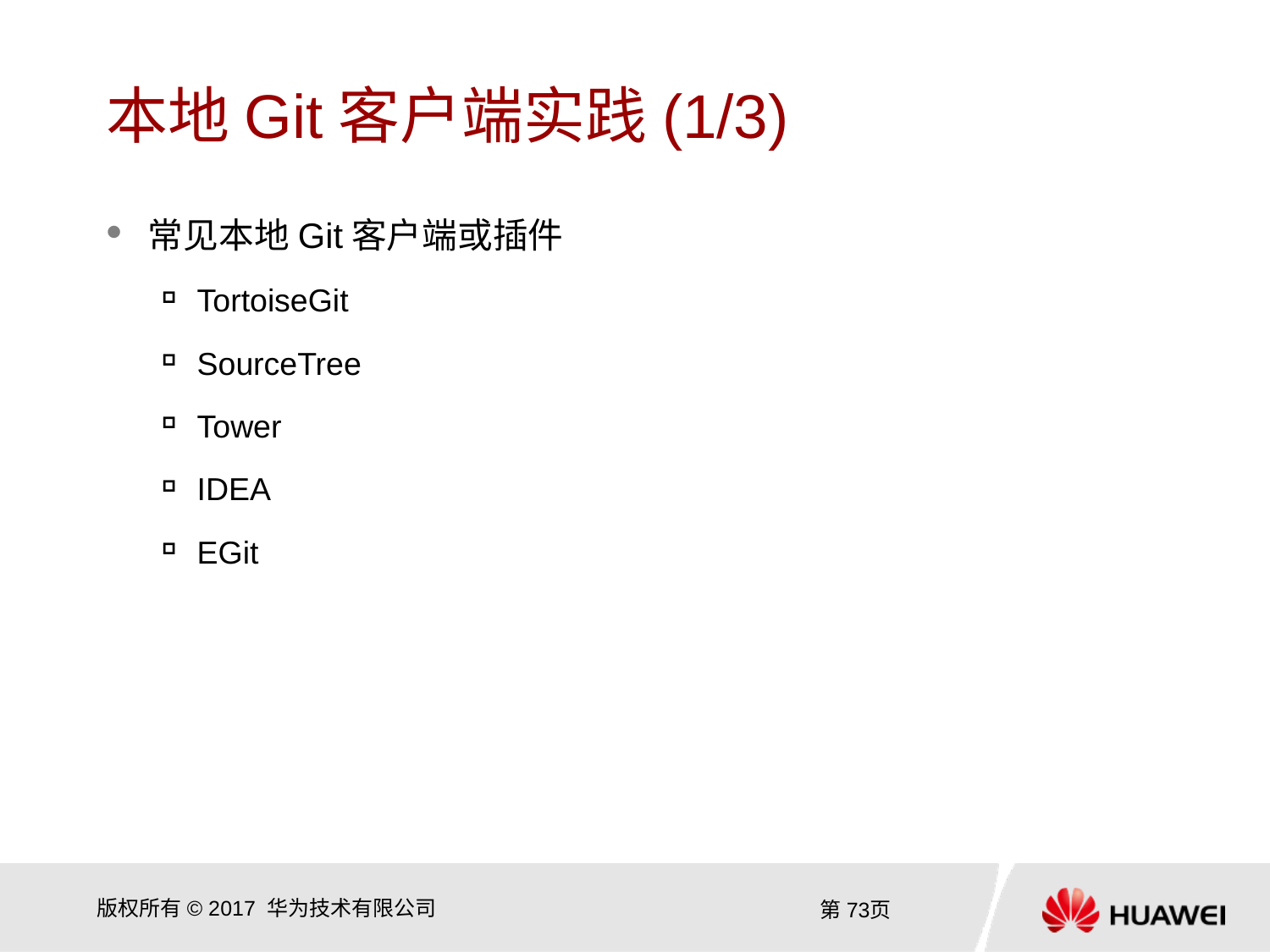

# 本地Git客户端实践(1/3)
常见本地Git客户端或插件
TortoiseGit
SourceTree
Tower
IDEA
EGit